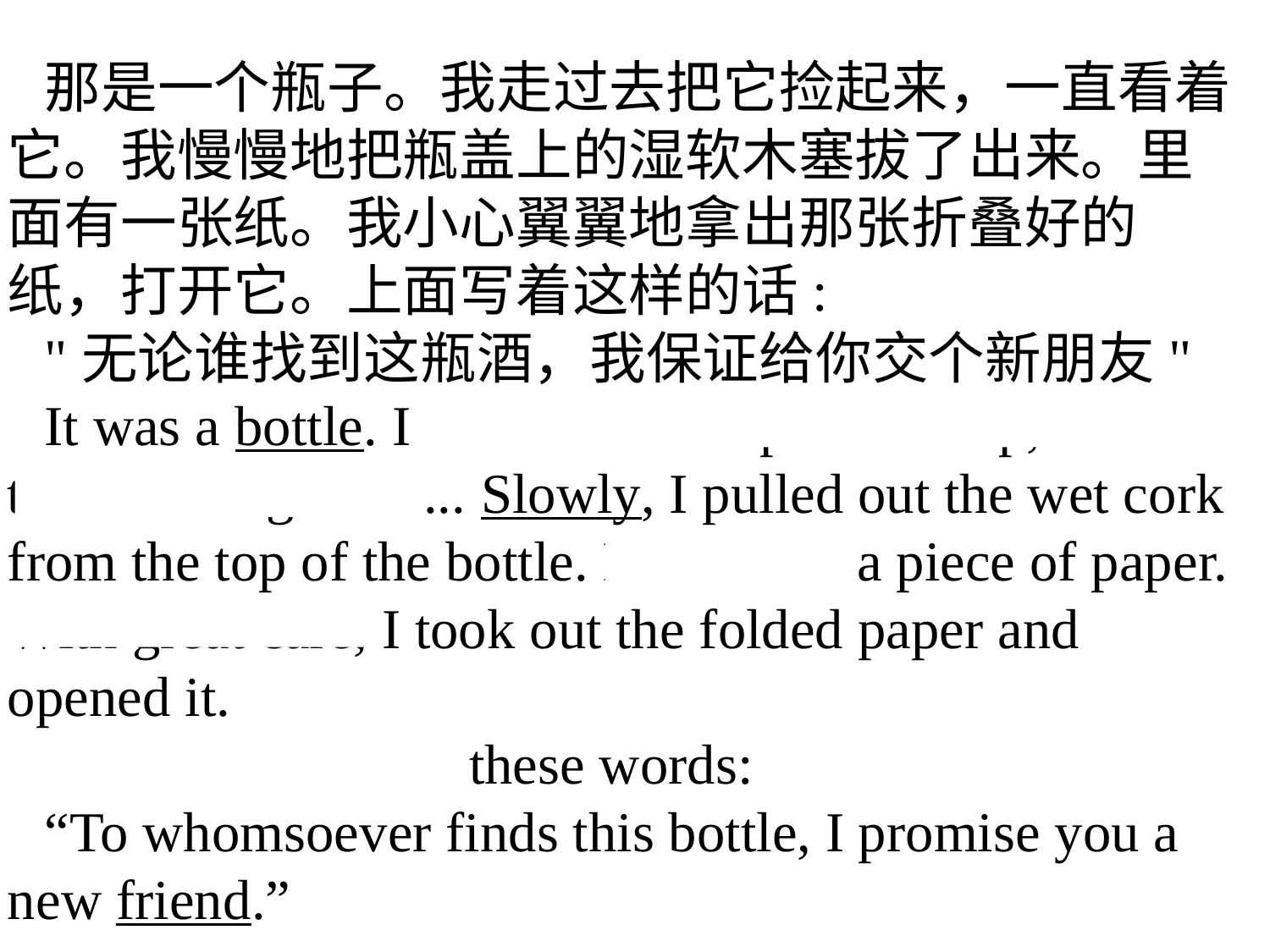

那是一个瓶子。我走过去把它捡起来，一直看着它。我慢慢地把瓶盖上的湿软木塞拔了出来。里面有一张纸。我小心翼翼地拿出那张折叠好的纸，打开它。上面写着这样的话:
"无论谁找到这瓶酒，我保证给你交个新朋友"
It was a bottle. I went over and picked it up, all the time looking at it. ... Slowly, I pulled out the wet cork from the top of the bottle. Inside was a piece of paper. With great care, I took out the folded paper and opened it.
Written on it were these words:
“To whomsoever finds this bottle, I promise you a new friend.”